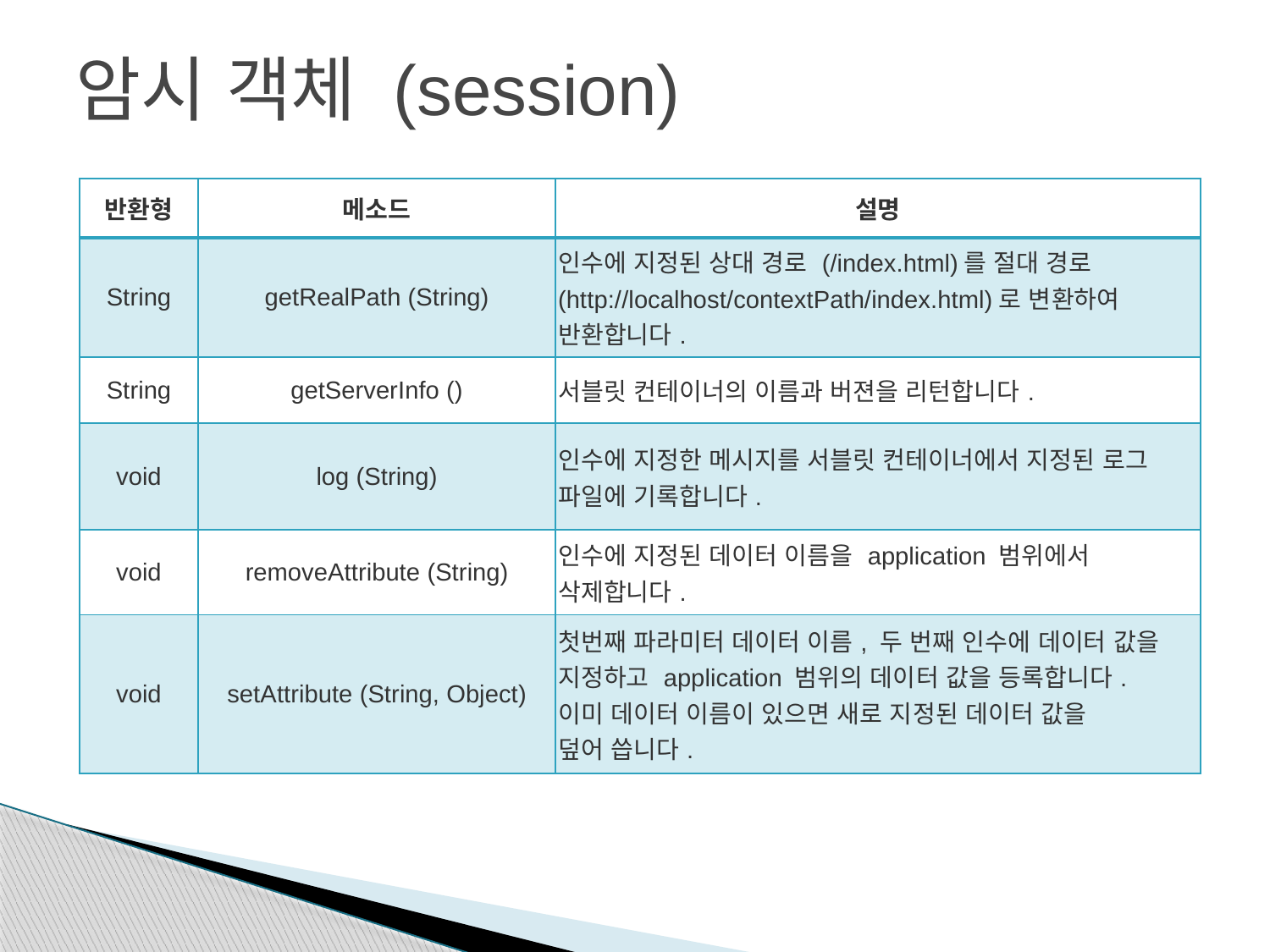

# 암시 객체 (session)
| 반환형 | 메소드 | 설명 |
| --- | --- | --- |
| String | getRealPath (String) | 인수에 지정된 상대 경로 (/index.html)를 절대 경로 (http://localhost/contextPath/index.html)로 변환하여 반환합니다. |
| String | getServerInfo () | 서블릿 컨테이너의 이름과 버젼을 리턴합니다. |
| void | log (String) | 인수에 지정한 메시지를 서블릿 컨테이너에서 지정된 로그 파일에 기록합니다. |
| void | removeAttribute (String) | 인수에 지정된 데이터 이름을 application 범위에서 삭제합니다. |
| void | setAttribute (String, Object) | 첫번째 파라미터 데이터 이름, 두 번째 인수에 데이터 값을 지정하고 application 범위의 데이터 값을 등록합니다.  이미 데이터 이름이 있으면 새로 지정된 데이터 값을 덮어 씁니다. |